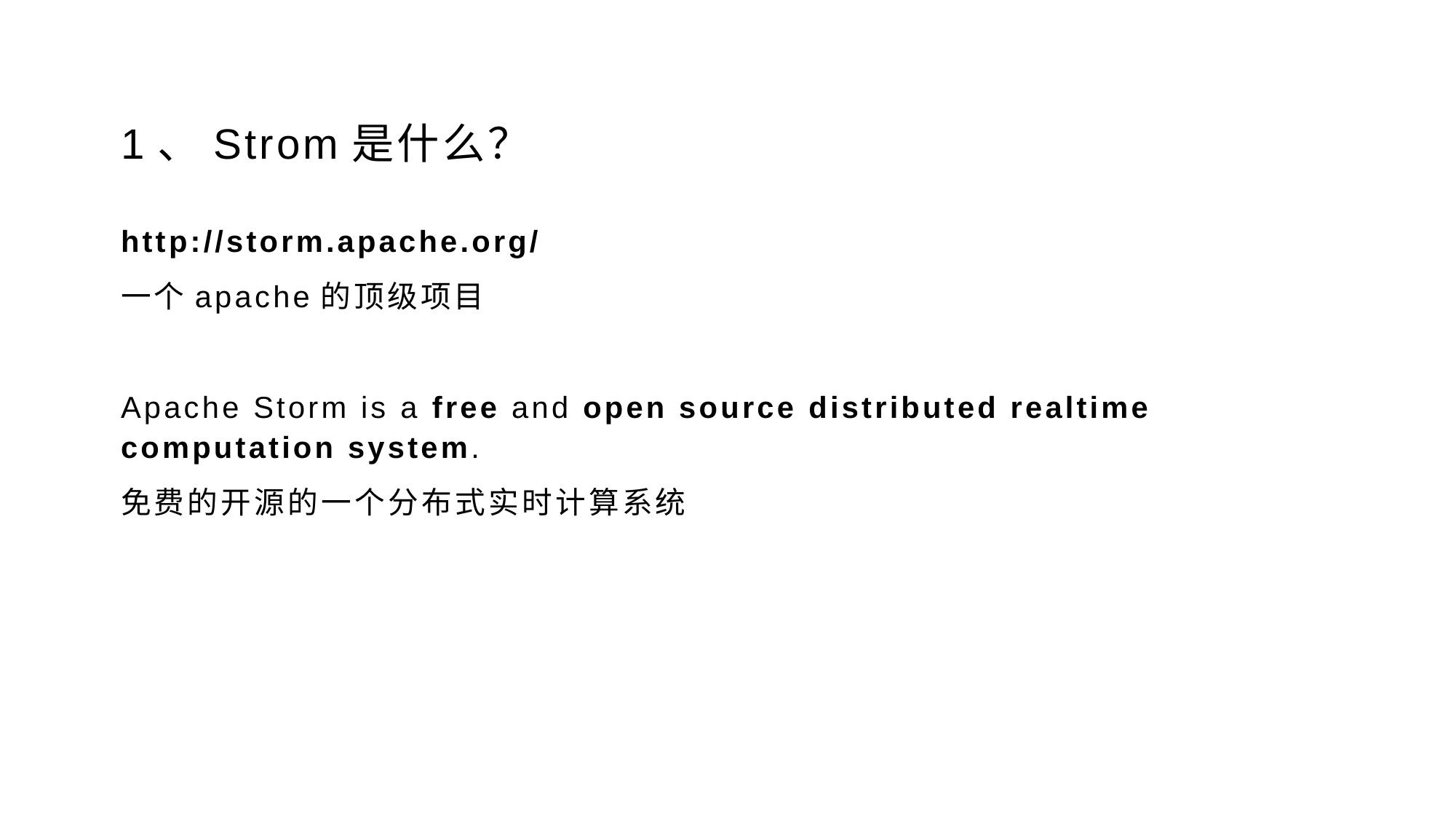

1、Strom是什么？
http://storm.apache.org/
一个apache的顶级项目

Apache Storm is a free and open source distributed realtime computation system.
免费的开源的一个分布式实时计算系统